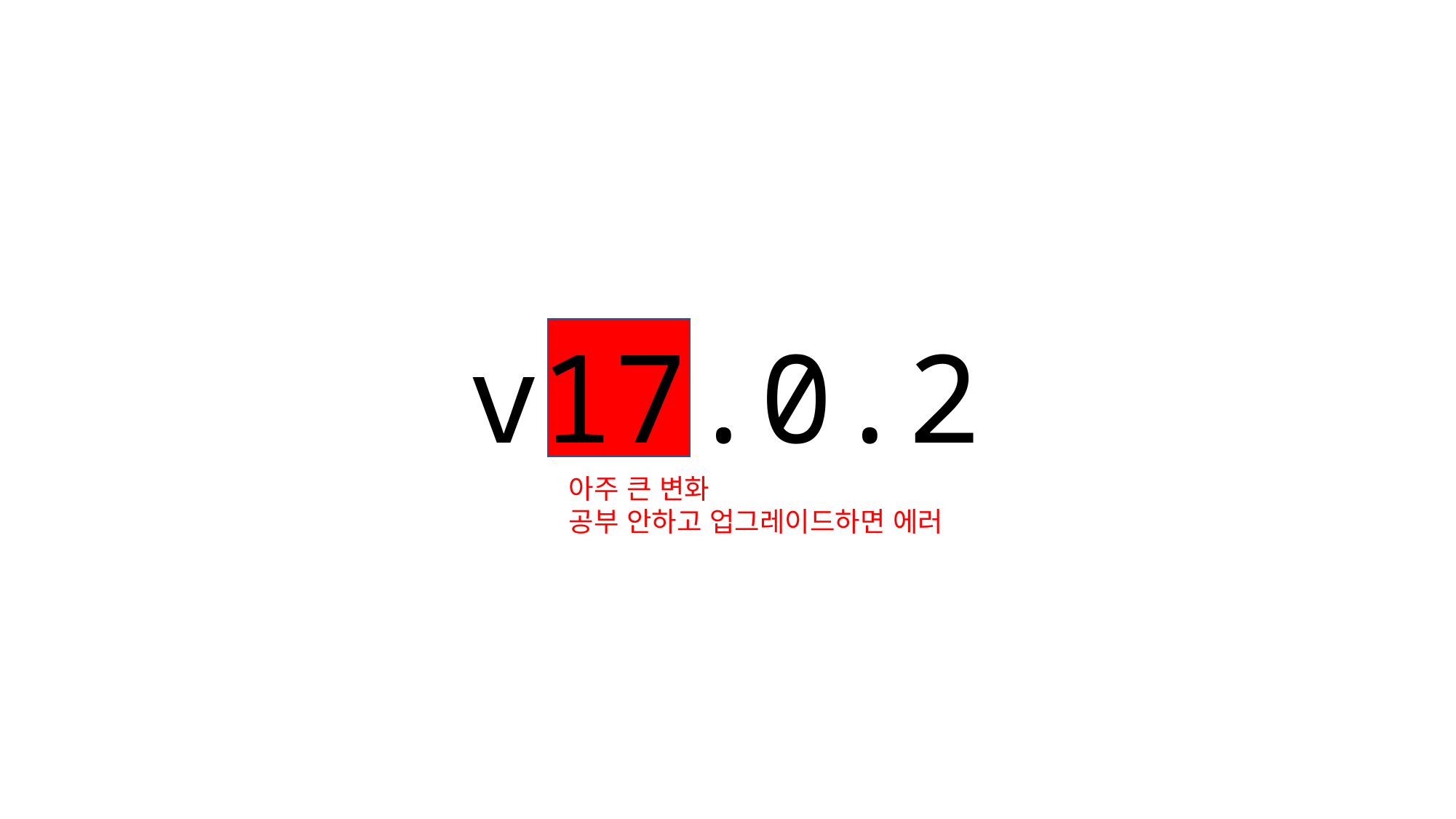

v17.0.2
아주 큰 변화
공부 안하고 업그레이드하면 에러